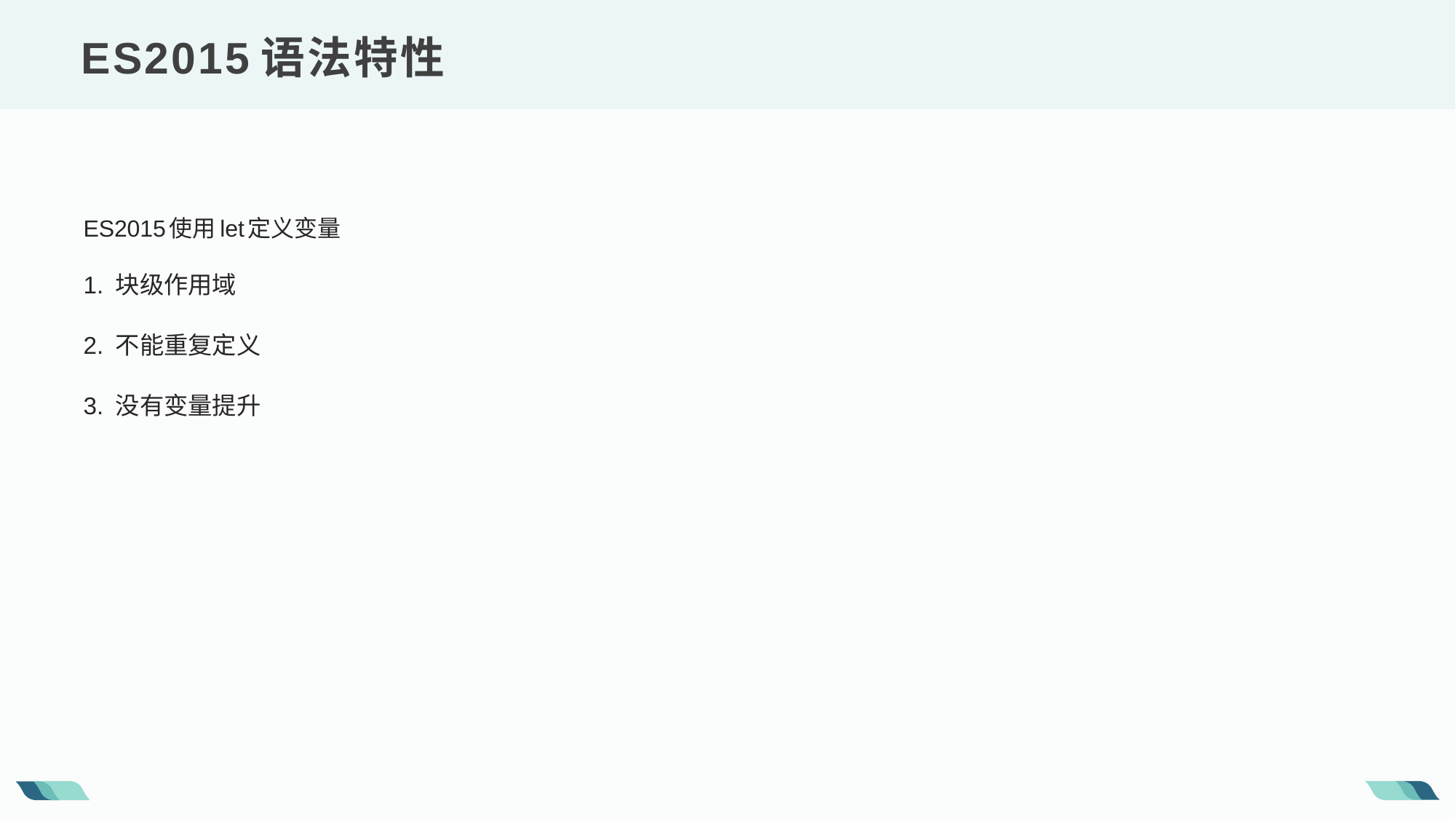

ES2015语法特性
ES2015使用let定义变量
1. 块级作用域
2. 不能重复定义
3. 没有变量提升